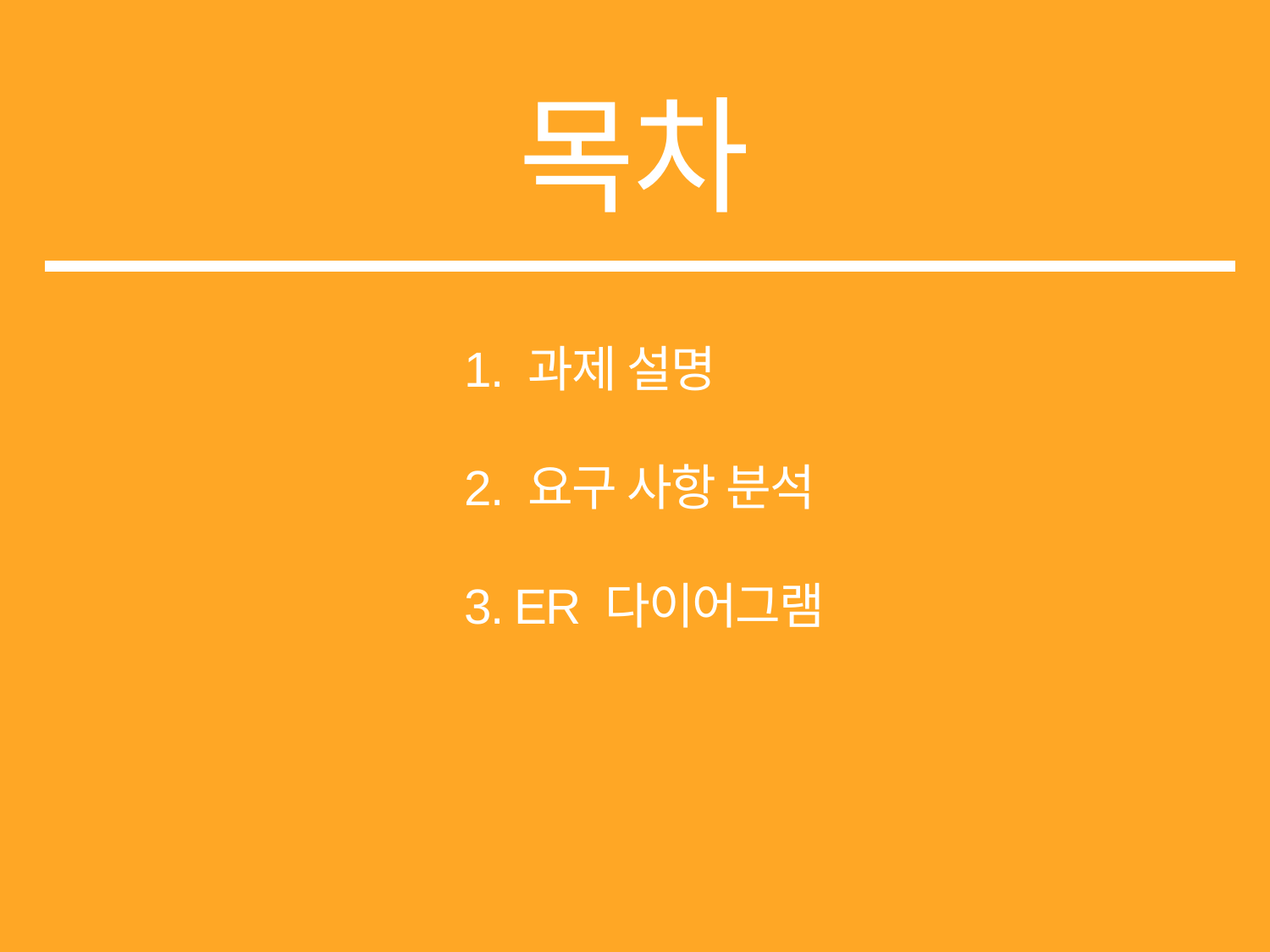

목차
1. 과제 설명

2. 요구 사항 분석

3. ER 다이어그램